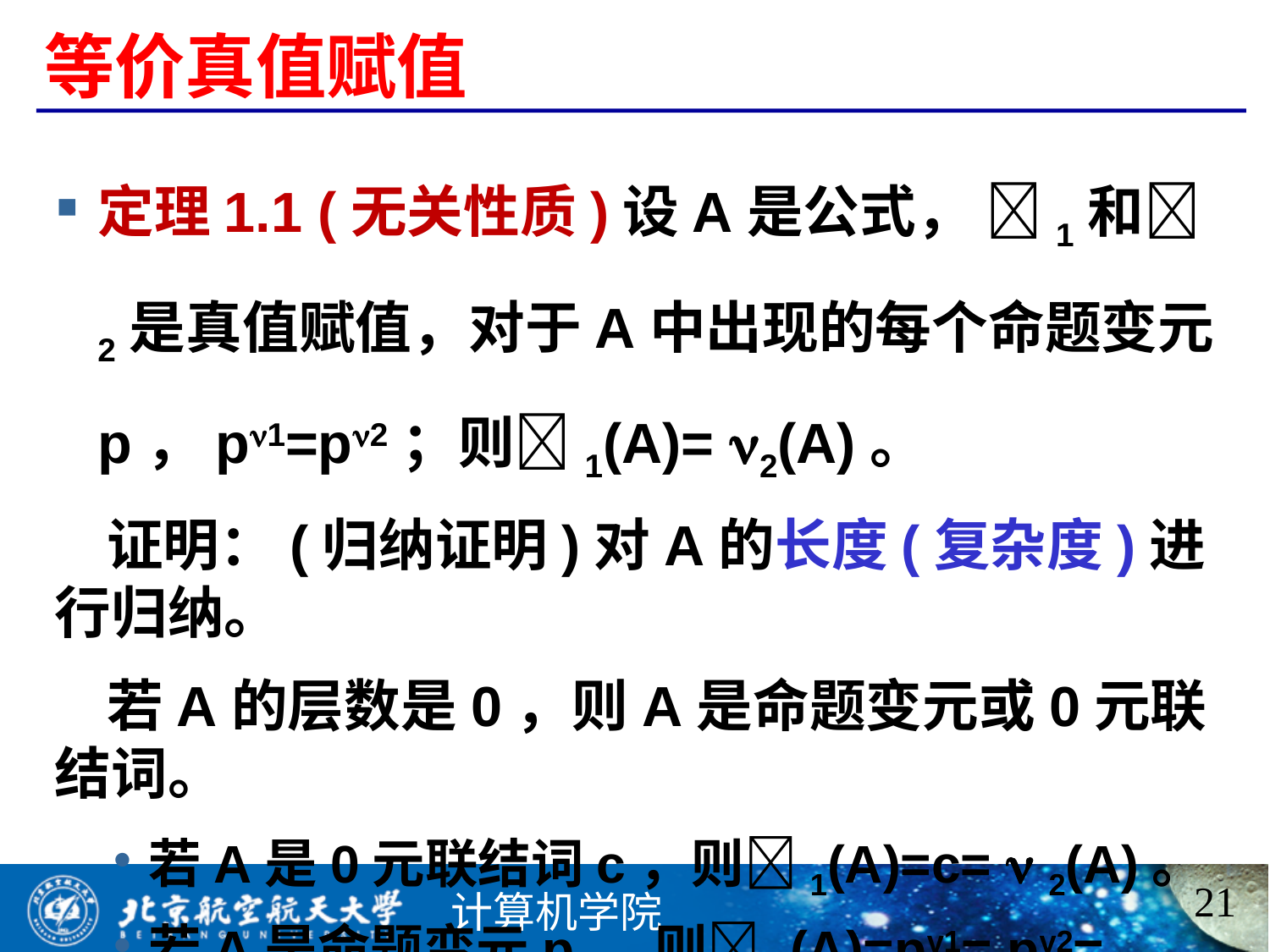

# 等价真值赋值
定理1.1 (无关性质)设A是公式， ν1和ν2是真值赋值，对于A中出现的每个命题变元p，pν1=pν2；则ν1(A)= ν2(A)。
   证明：(归纳证明)对A的长度(复杂度)进行归纳。
   若A的层数是0，则A是命题变元或0元联结词。
若A是0元联结词c，则ν1(A)=c= ν 2(A)。
若A是命题变元p ，则ν1(A)=pv1= pv2= ν2(A)。